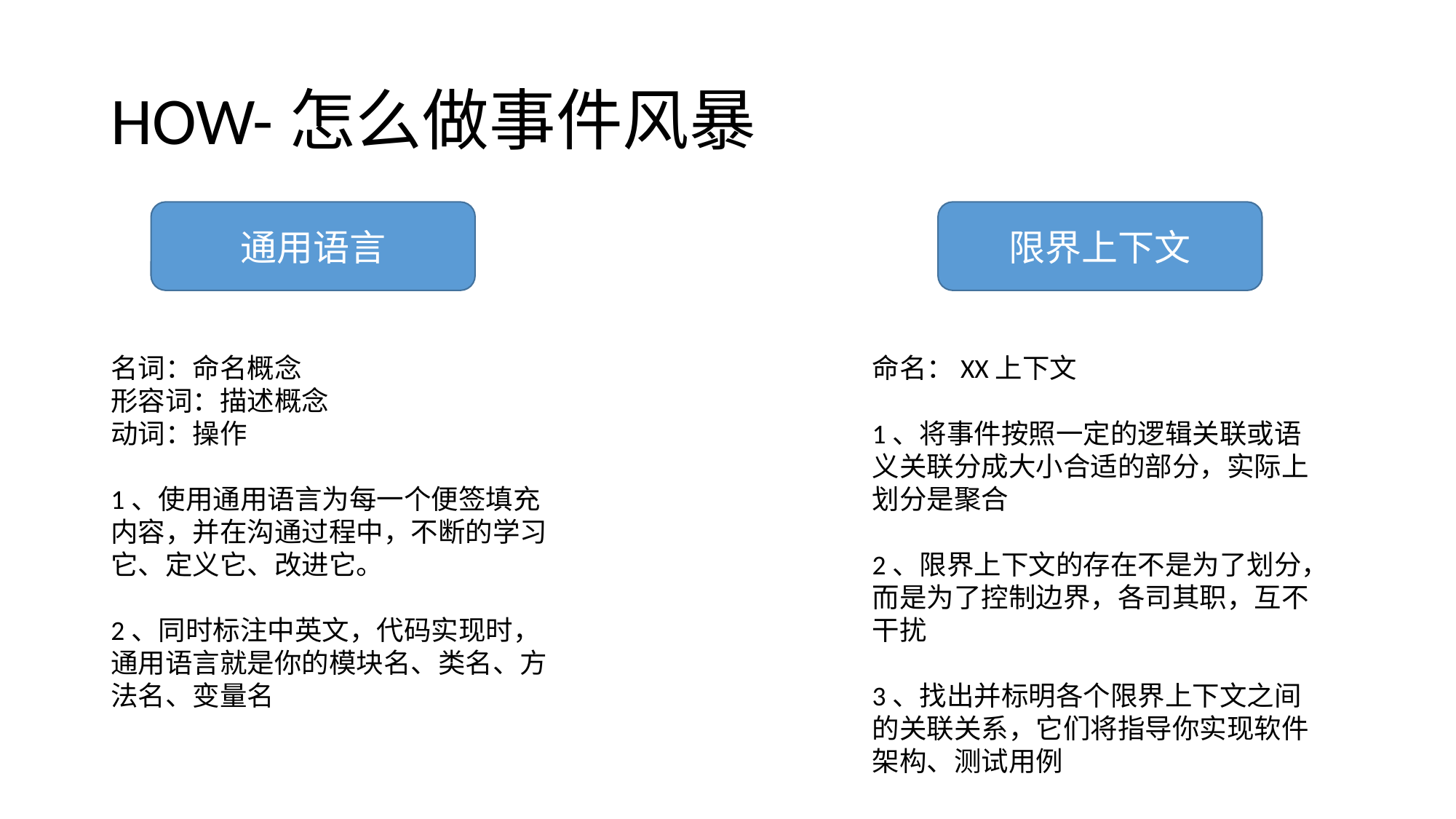

# HOW-怎么做事件风暴
通用语言
限界上下文
名词：命名概念
形容词：描述概念
动词：操作

1、使用通用语言为每一个便签填充内容，并在沟通过程中，不断的学习它、定义它、改进它。

2、同时标注中英文，代码实现时，通用语言就是你的模块名、类名、方法名、变量名
命名：XX上下文

1、将事件按照一定的逻辑关联或语义关联分成大小合适的部分，实际上划分是聚合

2、限界上下文的存在不是为了划分，而是为了控制边界，各司其职，互不干扰

3、找出并标明各个限界上下文之间的关联关系，它们将指导你实现软件架构、测试用例